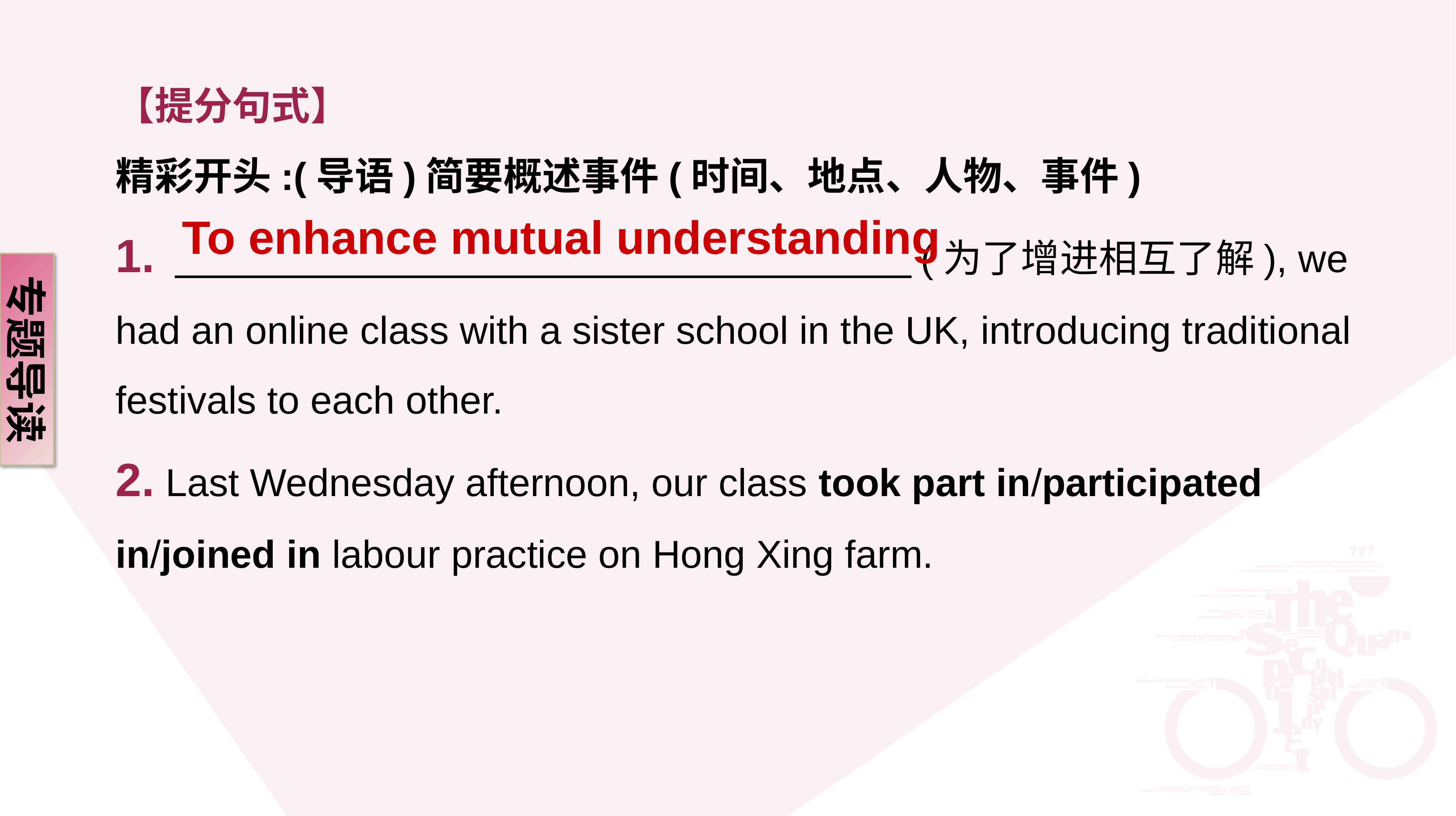

【提分句式】
精彩开头:(导语)简要概述事件(时间、地点、人物、事件)
1. 　                　　　           　             　　　　　(为了增进相互了解), we had an online class with a sister school in the UK, introducing traditional festivals to each other.
2. Last Wednesday afternoon, our class took part in/participated in/joined in labour practice on Hong Xing farm.
To enhance mutual understanding
专题导读